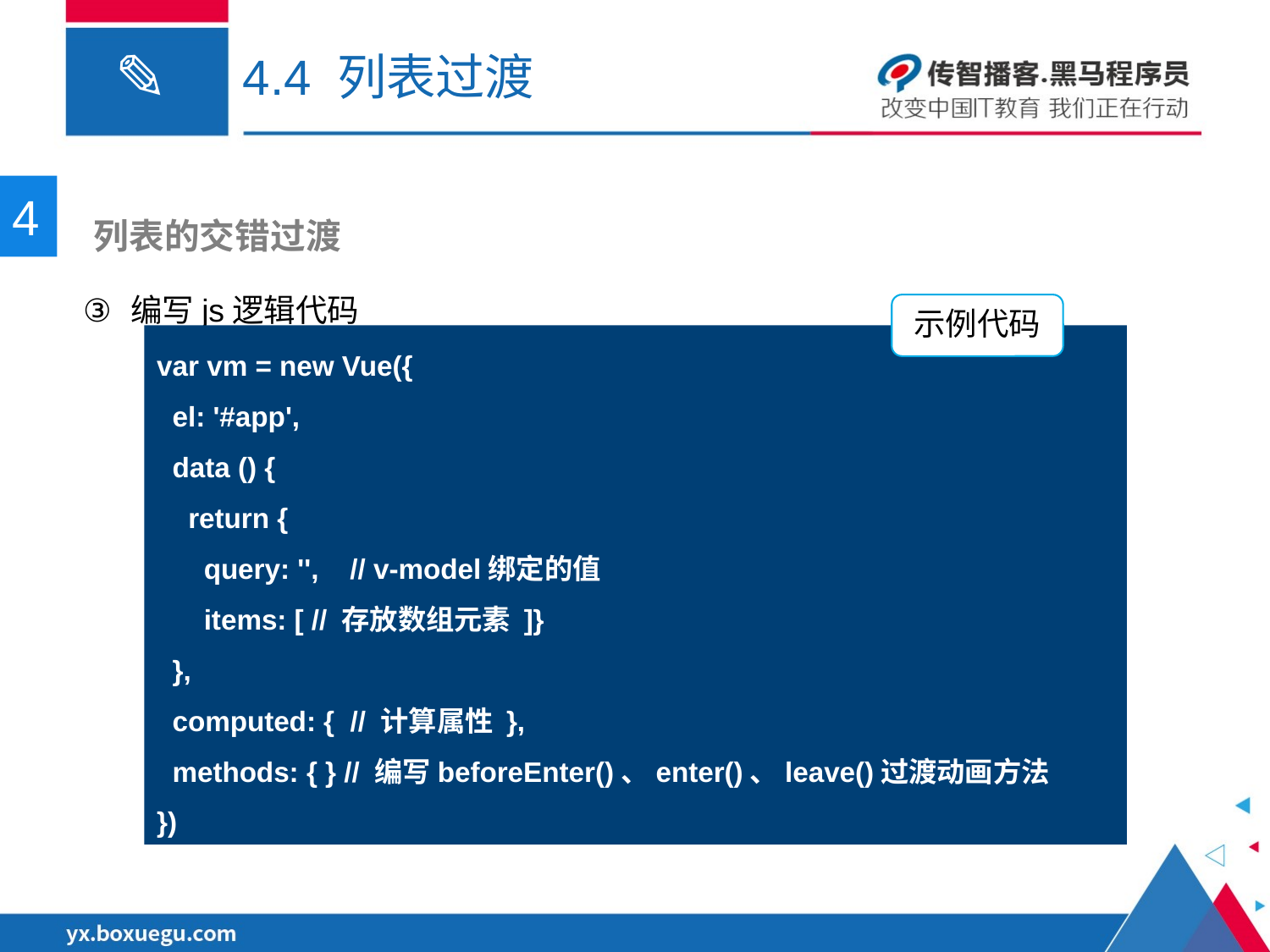

# 4.4 列表过渡

4
  列表的交错过渡
编写js逻辑代码
示例代码
var vm = new Vue({
  el: '#app',
  data () {
    return {
      query: '',    // v-model绑定的值
      items: [ // 存放数组元素 ]}
  },
  computed: {  // 计算属性 },
  methods: { } // 编写beforeEnter()、enter()、leave()过渡动画方法
})